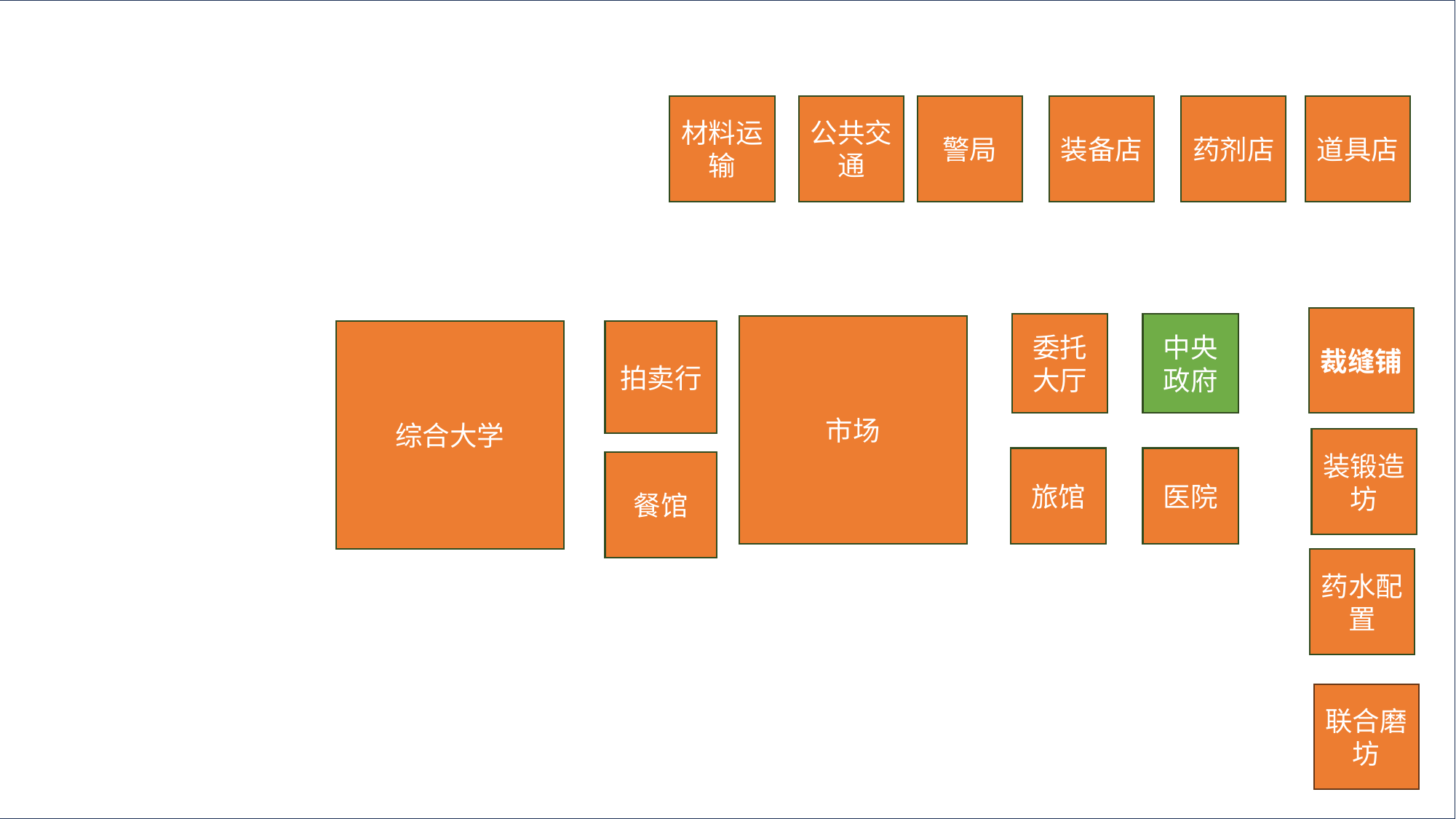

材料运输
公共交通
警局
装备店
道具店
药剂店
裁缝铺
委托大厅
中央政府
市场
综合大学
拍卖行
装锻造坊
旅馆
医院
餐馆
药水配置
联合磨坊